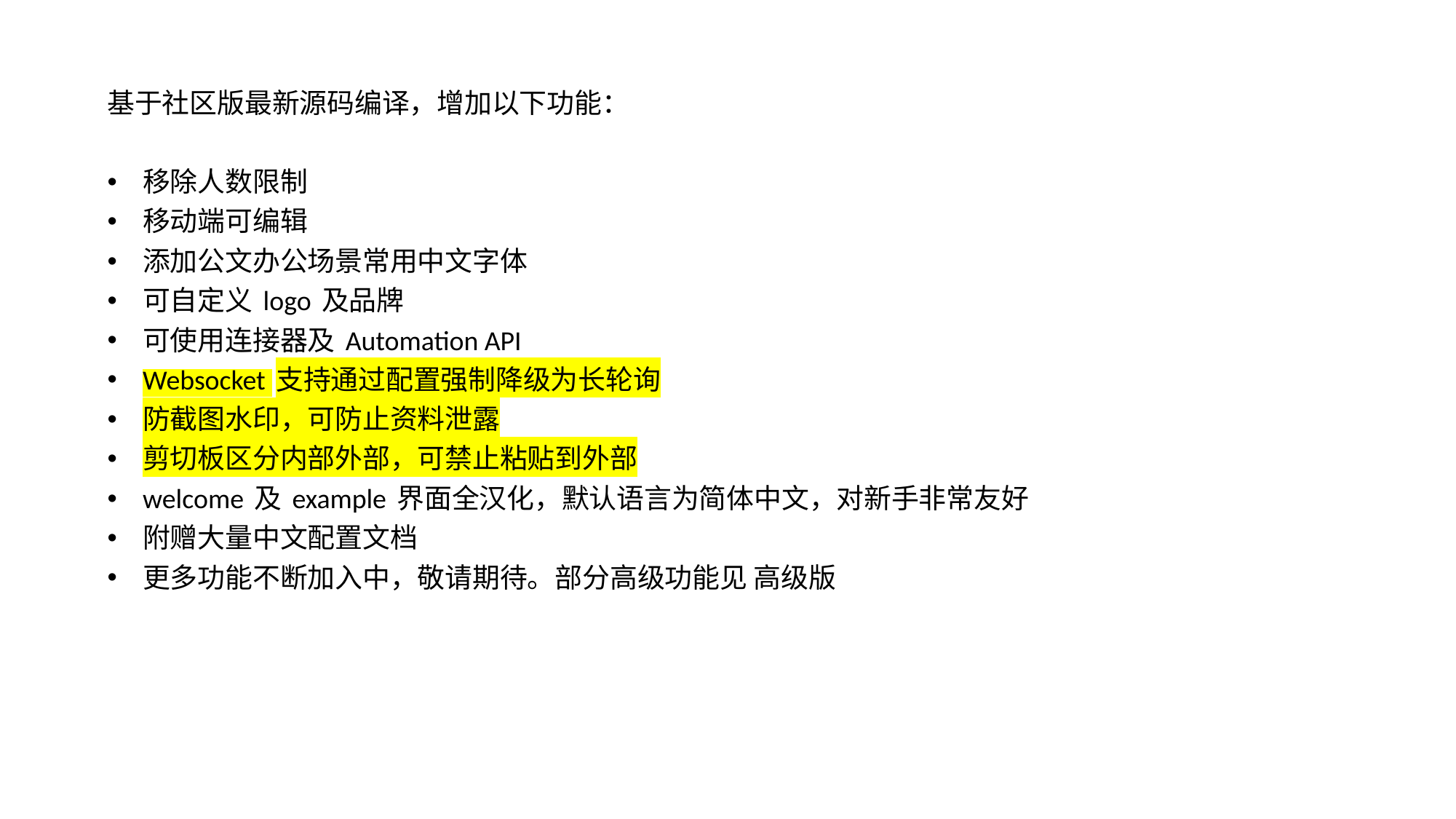

基于社区版最新源码编译，增加以下功能：

移除人数限制
移动端可编辑
添加公文办公场景常用中文字体
可自定义 logo 及品牌
可使用连接器及 Automation API
Websocket 支持通过配置强制降级为长轮询
防截图水印，可防止资料泄露
剪切板区分内部外部，可禁止粘贴到外部
welcome 及 example 界面全汉化，默认语言为简体中文，对新手非常友好
附赠大量中文配置文档
更多功能不断加入中，敬请期待。部分高级功能见 高级版